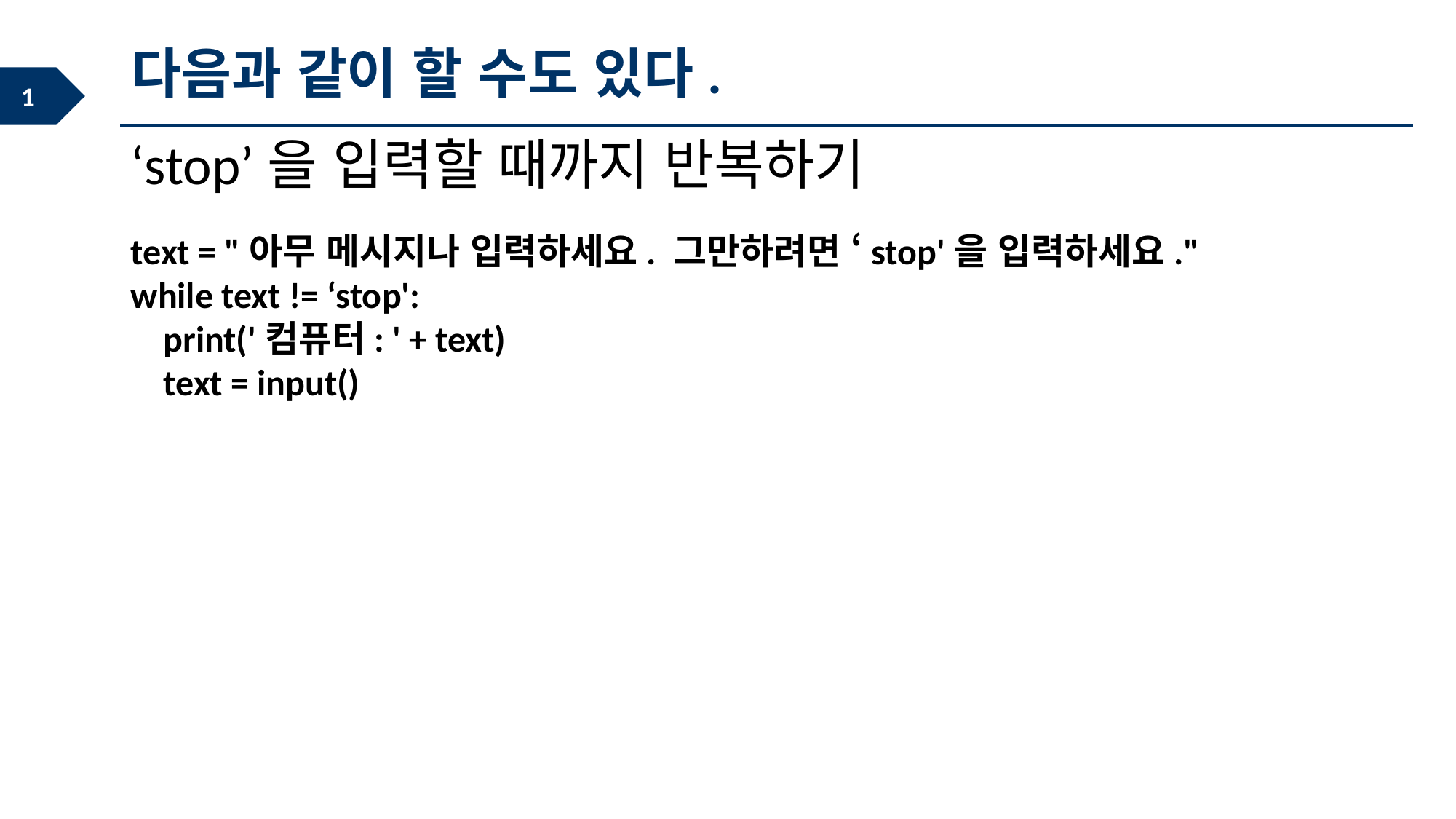

다음과 같이 할 수도 있다.
‘stop’을 입력할 때까지 반복하기

text = "아무 메시지나 입력하세요. 그만하려면 ‘stop'을 입력하세요."
while text != ‘stop':
    print('컴퓨터: ' + text)
    text = input()